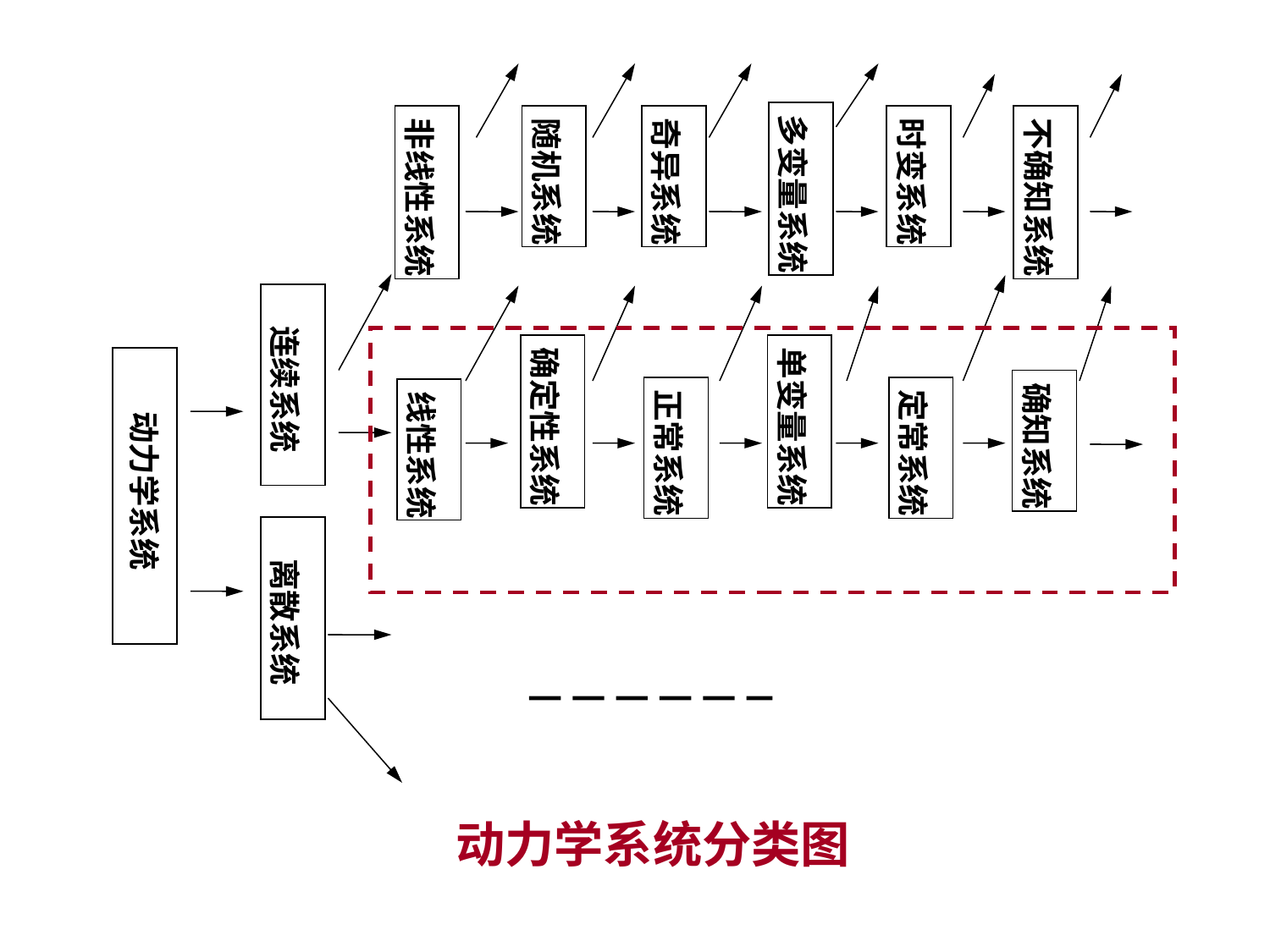

多变量系统
非线性系统
随机系统
奇异系统
时变系统
不确知系统

   连续系统

确定性系统
单变量系统
      动力学系统
确知系统
正常系统
定常系统
线性系统

   离散系统

动力学系统分类图